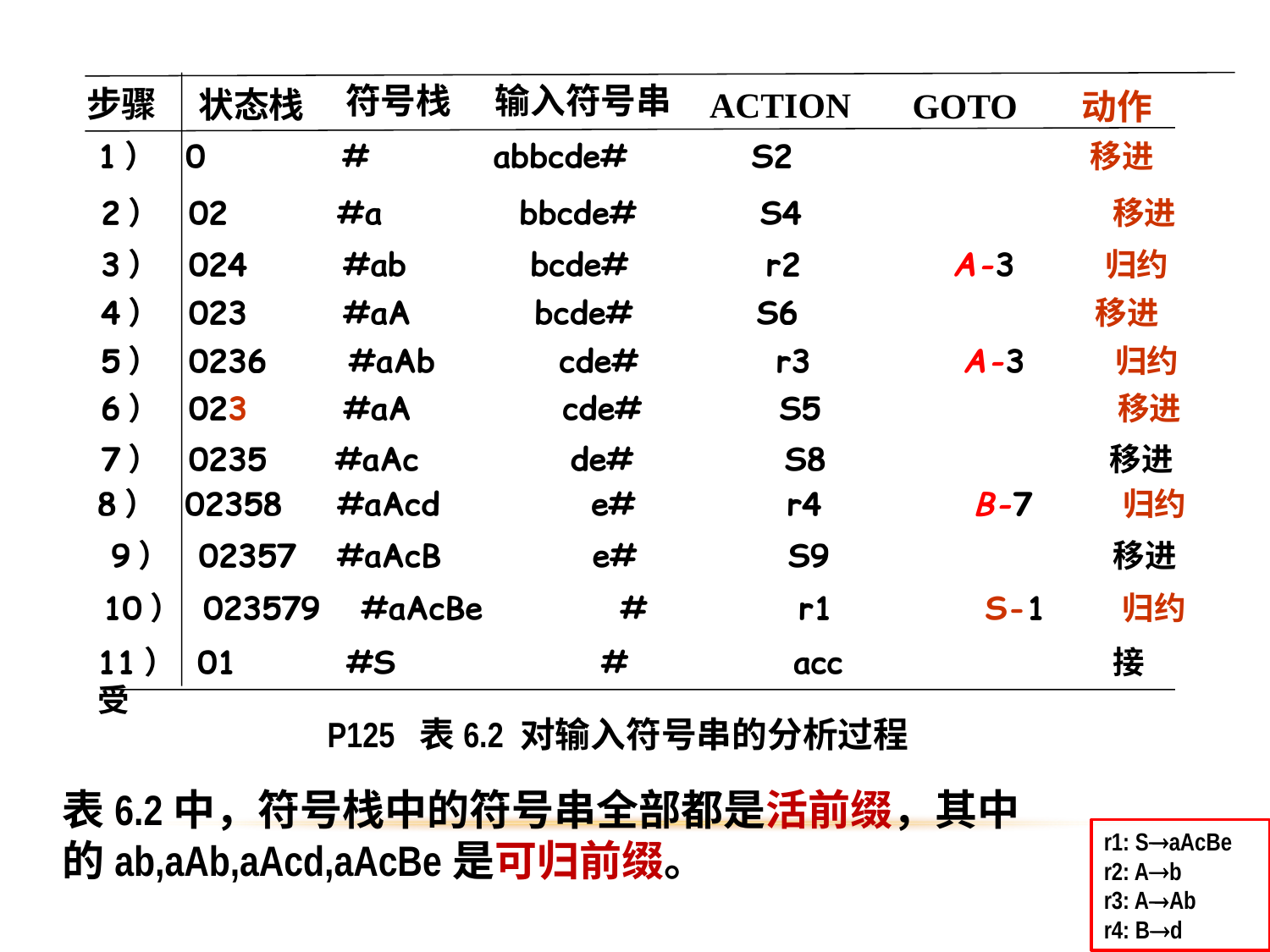

符号栈
输入符号串

步骤
状态栈
ACTION
GOTO
动作

 1）   0          #         abbcde#         S2                     移进
 2）   02        #a          bbcde#         S4                      移进
 3）   024       #ab         bcde#          r2           A-3      归约
 4）   023       #aA         bcde#         S6                     移进
 5）   0236      #aAb         cde#          r3           A-3      归约
 6）   023       #aA           cde#          S5                     移进
 7）   0235     #aAc           de#           S8                    移进
8）   02358    #aAcd           e#           r4           B-7      归约
 9）   02357   #aAcB           e#           S9                    移进
 10）  023579   #aAcBe          #           r1           S-1     归约
11）  01        #S               #            acc                   接受

P125  表6.2 对输入符号串的分析过程
表6.2中，符号栈中的符号串全部都是活前缀，其中的ab,aAb,aAcd,aAcBe是可归前缀。
r1: S→aAcBe
r2: A→b
r3: A→Ab
r4: B→d